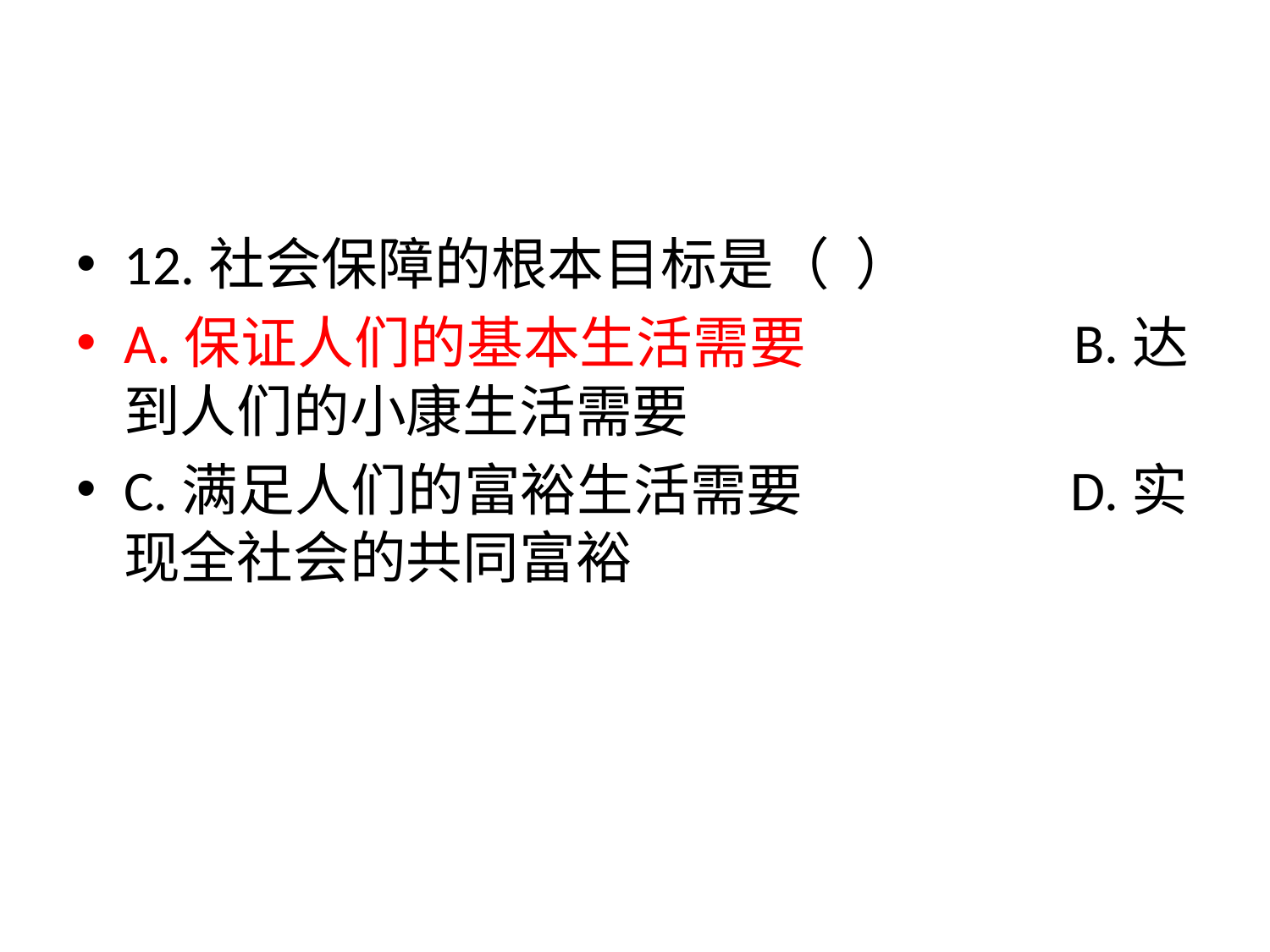

#
12.社会保障的根本目标是（  ）
A.保证人们的基本生活需要                    B.达到人们的小康生活需要
C.满足人们的富裕生活需要                    D.实现全社会的共同富裕